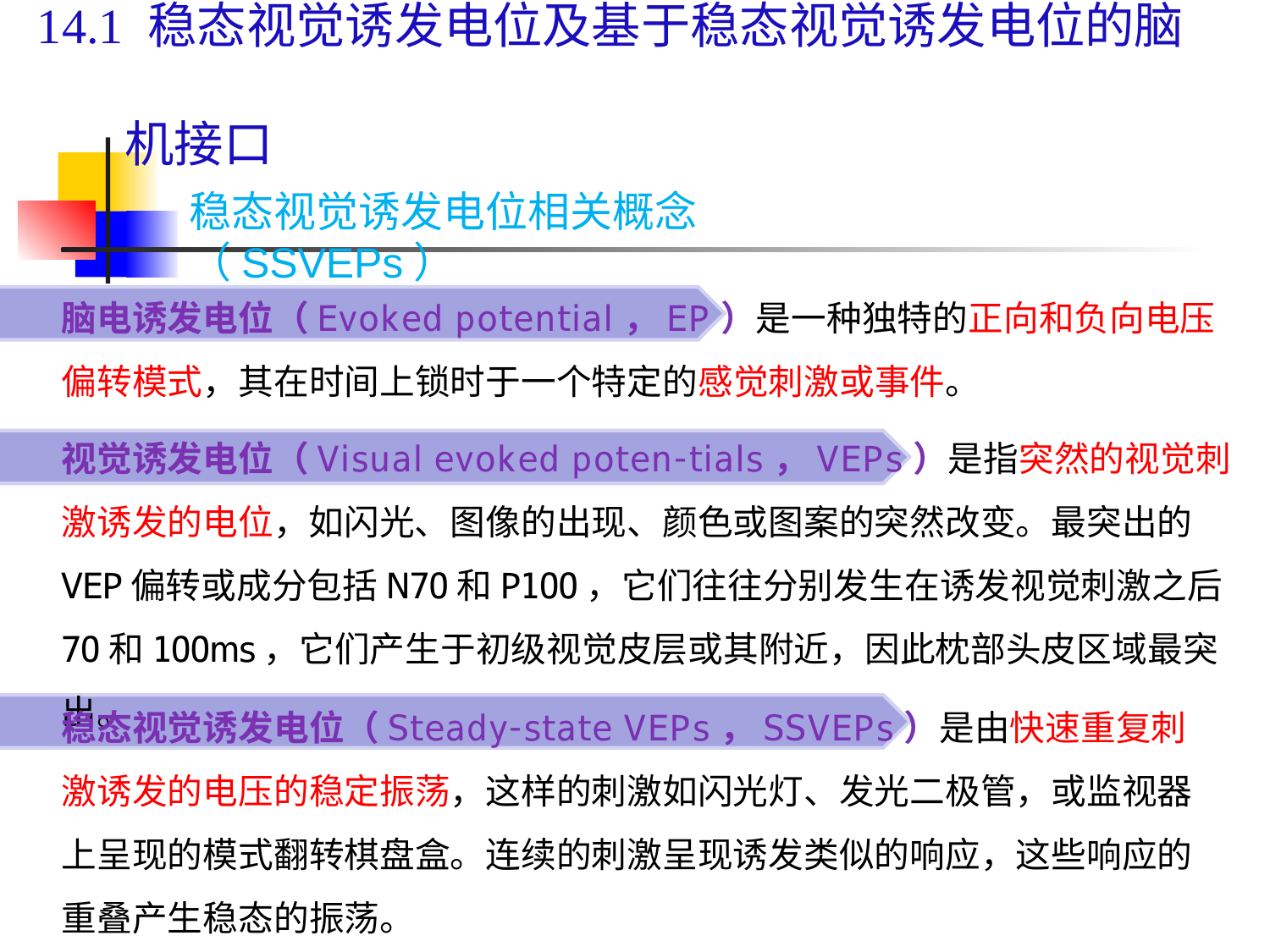

# 14.1 稳态视觉诱发电位及基于稳态视觉诱发电位的脑 机接口
稳态视觉诱发电位相关概念（SSVEPs）
脑电诱发电位（Evoked potential，EP）是一种独特的正向和负向电压偏转模式，其在时间上锁时于一个特定的感觉刺激或事件。

视觉诱发电位（Visual evoked poten-tials，VEPs）是指突然的视觉刺激诱发的电位，如闪光、图像的出现、颜色或图案的突然改变。最突出的VEP偏转或成分包括N70和P100，它们往往分别发生在诱发视觉刺激之后70和100ms，它们产生于初级视觉皮层或其附近，因此枕部头皮区域最突出。

稳态视觉诱发电位（Steady-state VEPs，SSVEPs）是由快速重复刺激诱发的电压的稳定振荡，这样的刺激如闪光灯、发光二极管，或监视器上呈现的模式翻转棋盘盒。连续的刺激呈现诱发类似的响应，这些响应的重叠产生稳态的振荡。